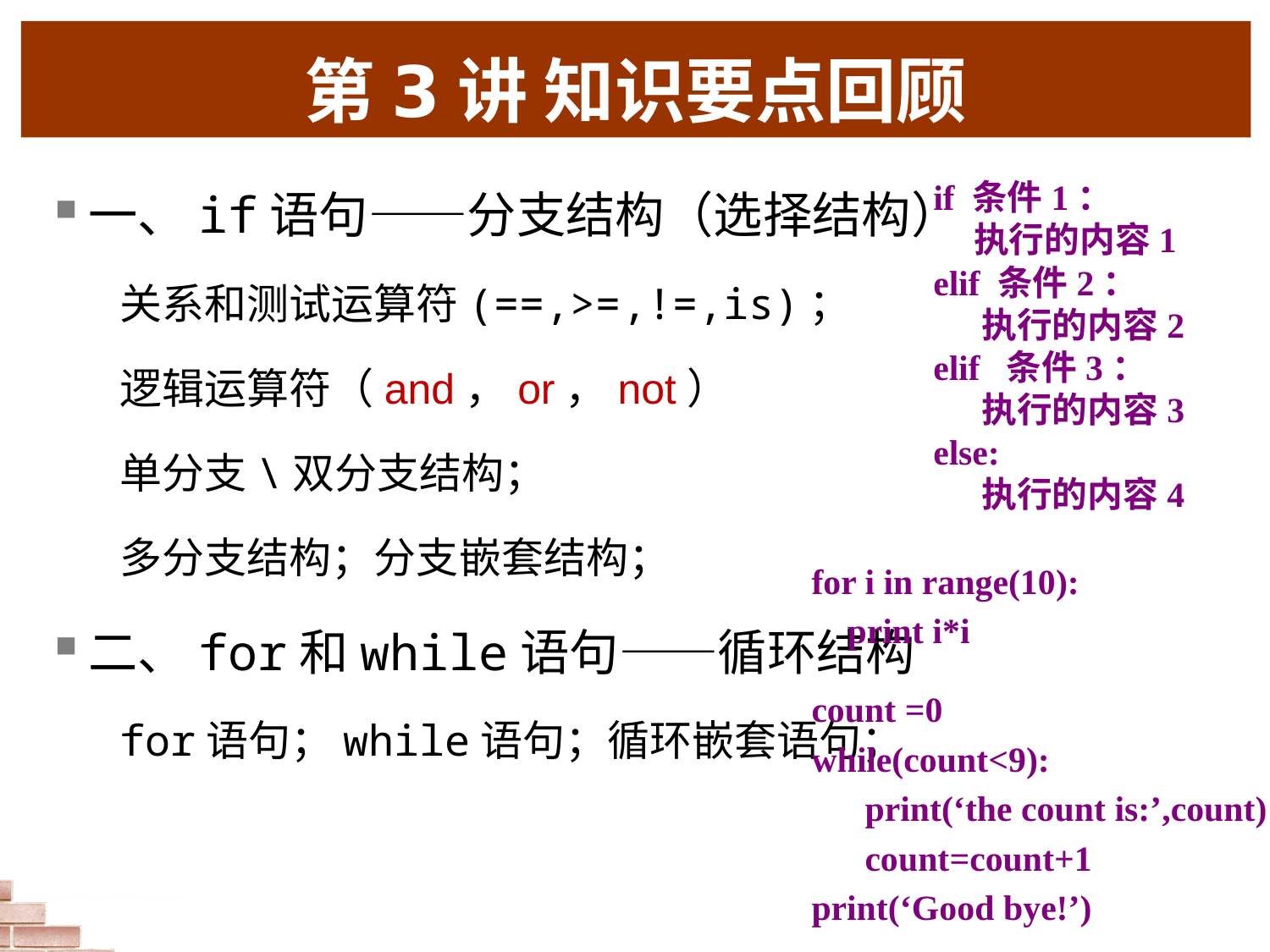

第3讲 知识要点回顾
一、if语句——分支结构（选择结构）
关系和测试运算符(==,>=,!=,is)；
逻辑运算符（and，or，not）
单分支\双分支结构；
多分支结构；分支嵌套结构；
二、for和while语句——循环结构
for语句；while语句；循环嵌套语句；

if 条件1：
    执行的内容1
elif 条件2：
     执行的内容2
elif  条件3：
     执行的内容3
else:
     执行的内容4
for i in range(10):
    print i*i
count =0
while(count<9):
      print(‘the count is:’,count)
      count=count+1
print(‘Good bye!’)